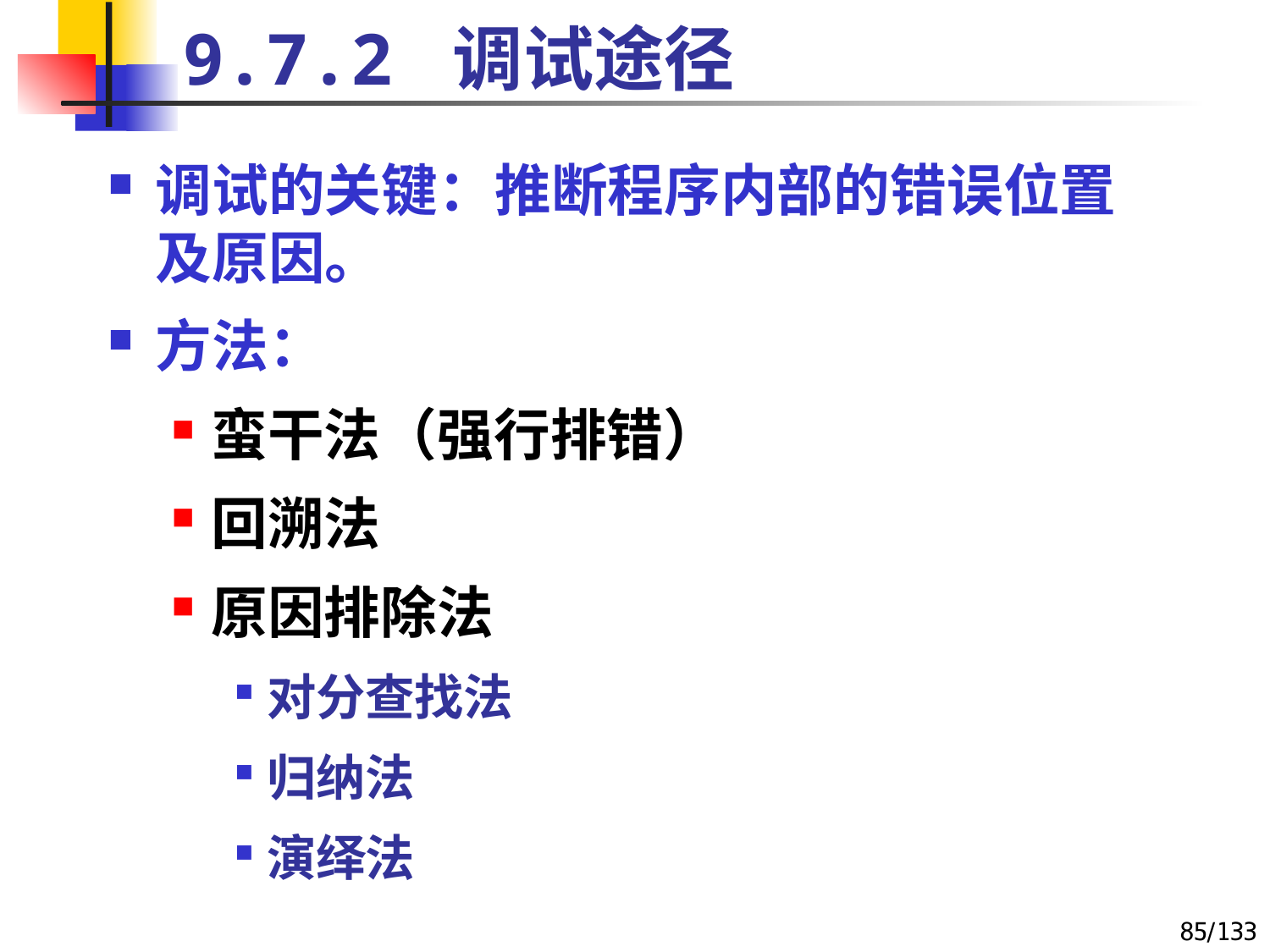

# 9.7.2 调试途径
调试的关键：推断程序内部的错误位置及原因。
方法：
蛮干法（强行排错）
回溯法
原因排除法
对分查找法
归纳法
演绎法

85/133